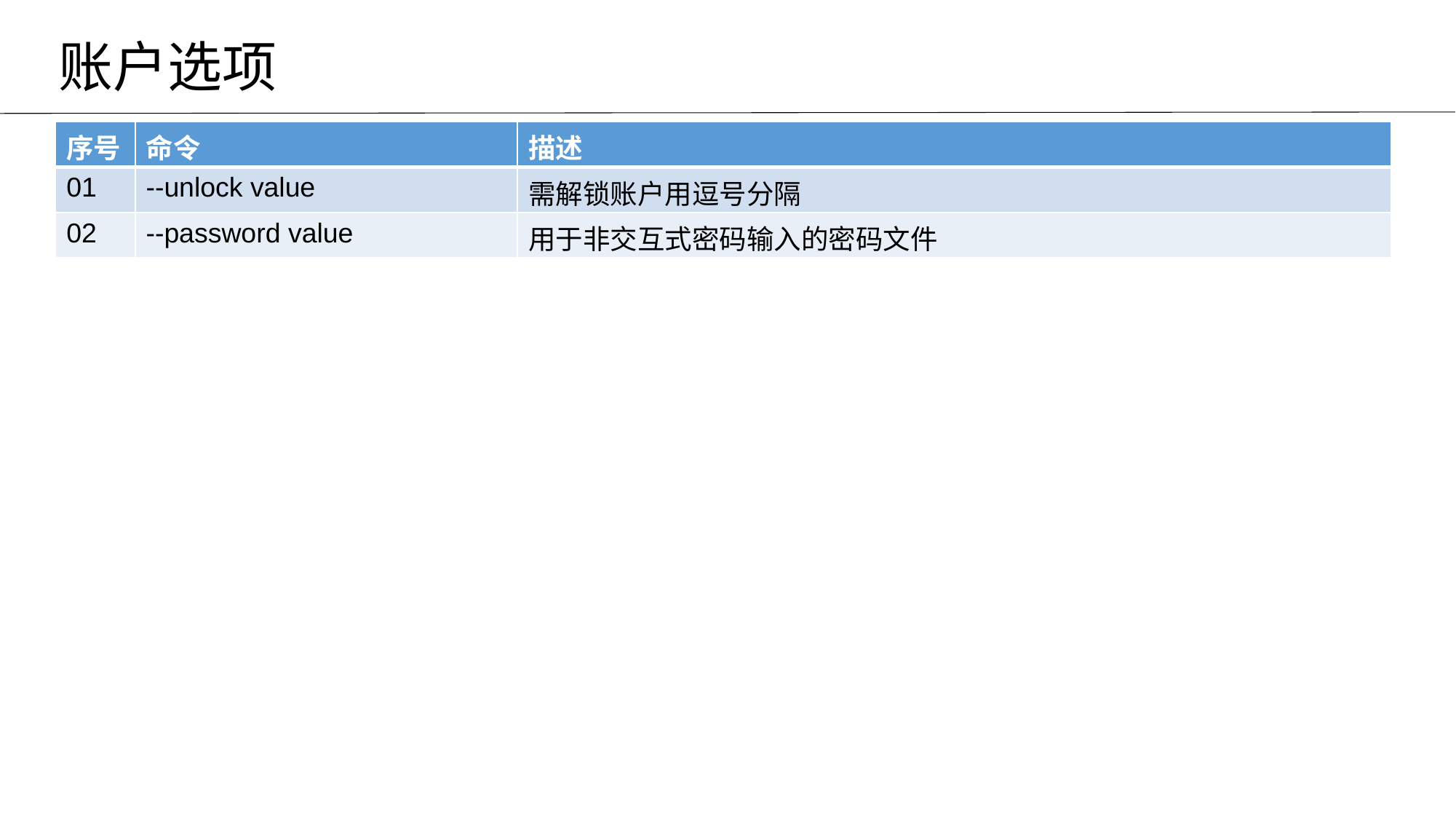

账户选项
| 序号 | 命令 | 描述 |
| --- | --- | --- |
| 01 | --unlock value | 需解锁账户用逗号分隔 |
| 02 | --password value | 用于非交互式密码输入的密码文件 |